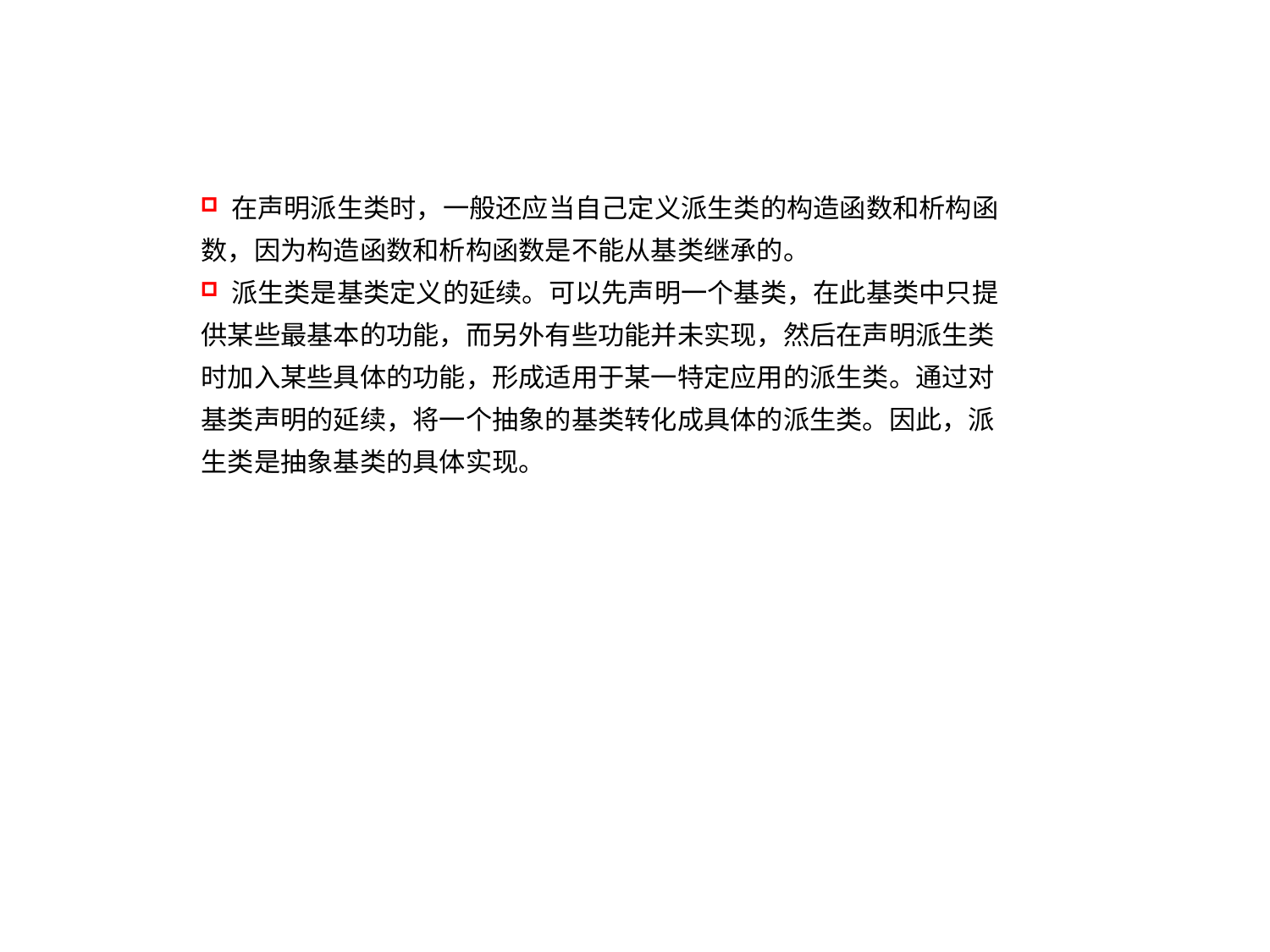

在声明派生类时，一般还应当自己定义派生类的构造函数和析构函数，因为构造函数和析构函数是不能从基类继承的。
 派生类是基类定义的延续。可以先声明一个基类，在此基类中只提供某些最基本的功能，而另外有些功能并未实现，然后在声明派生类时加入某些具体的功能，形成适用于某一特定应用的派生类。通过对基类声明的延续，将一个抽象的基类转化成具体的派生类。因此，派生类是抽象基类的具体实现。